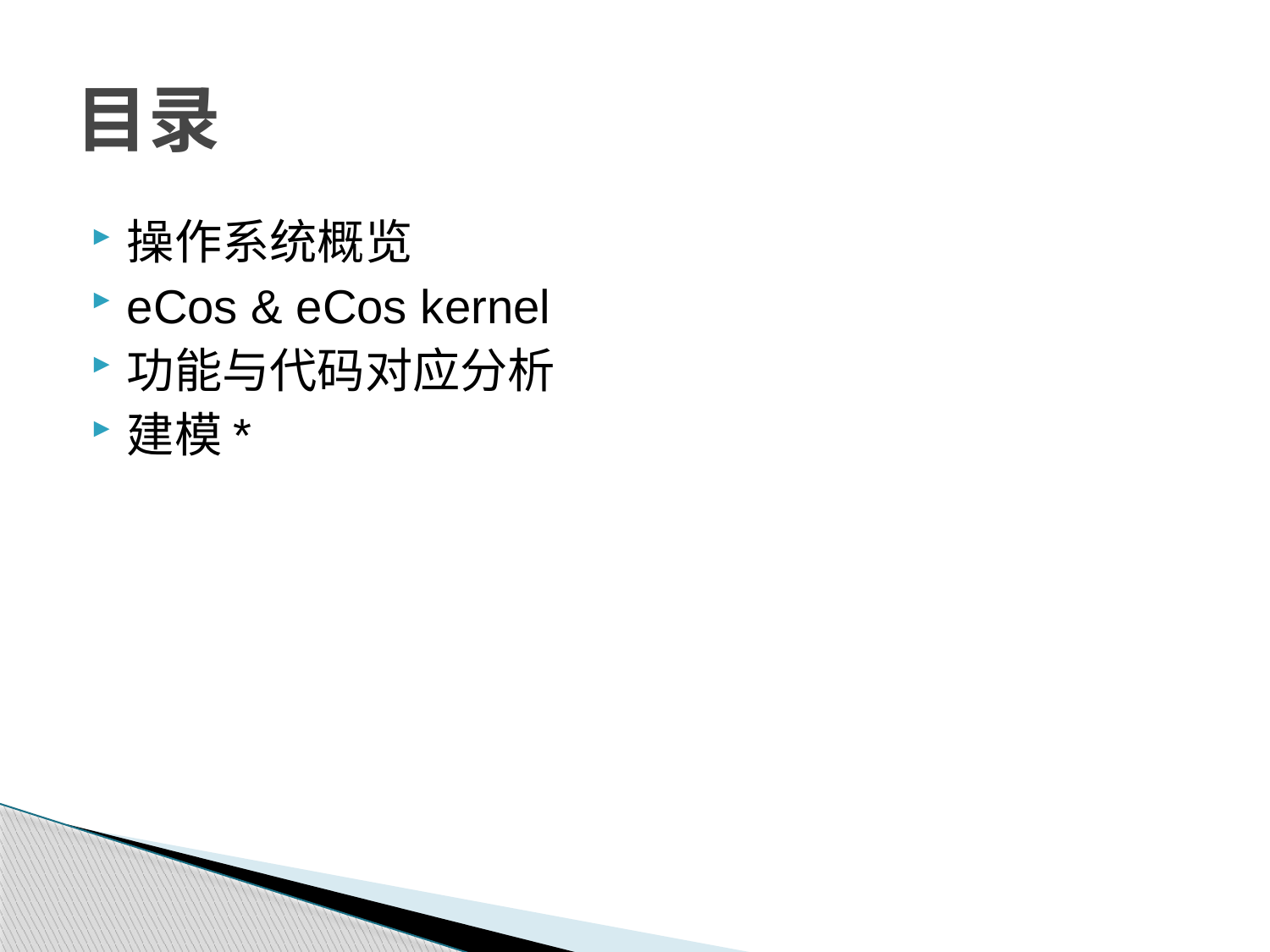

# 目录
操作系统概览
eCos & eCos kernel
功能与代码对应分析
建模*